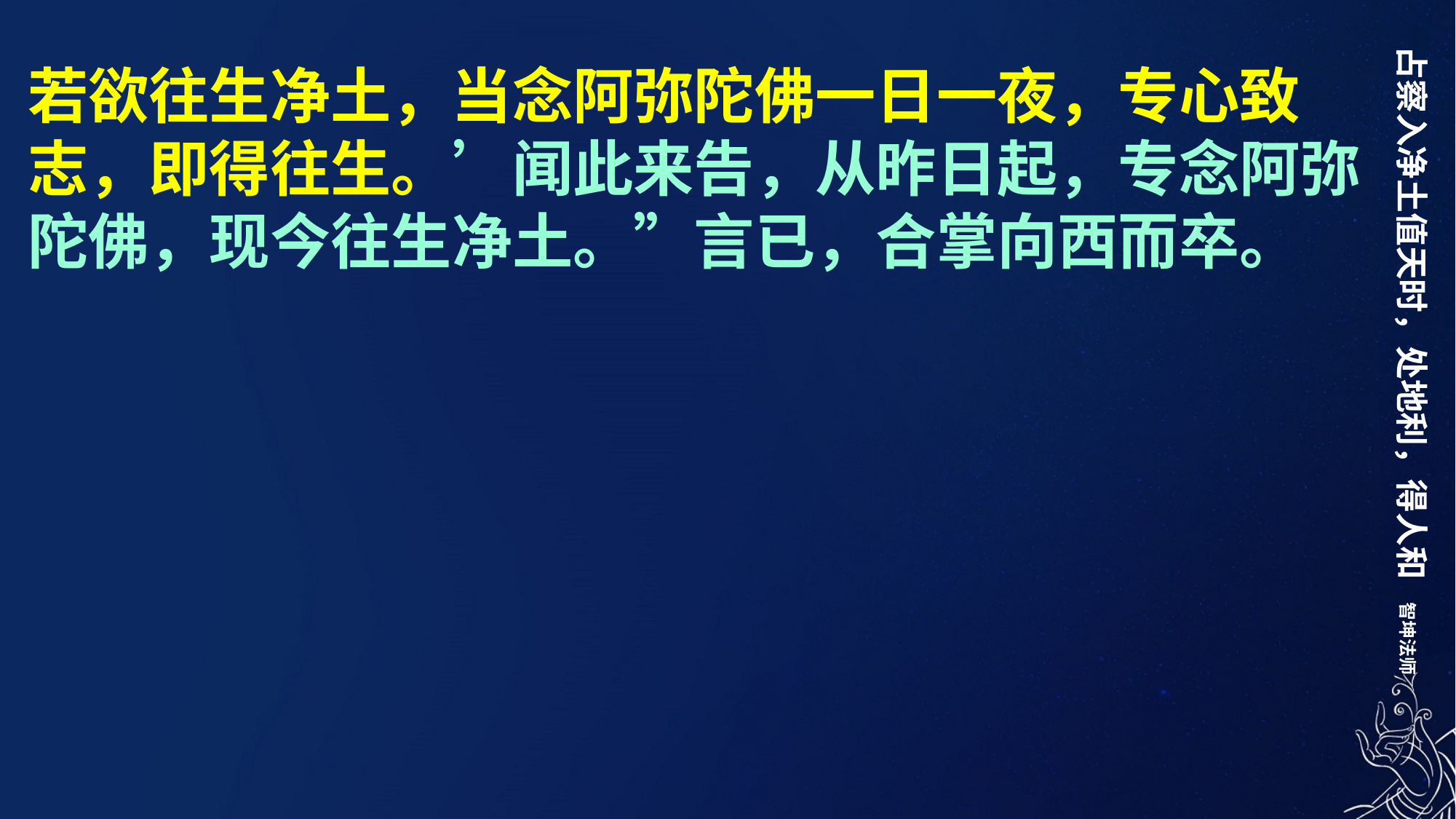

若欲往生净土，当念阿弥陀佛一日一夜，专心致志，即得往生。’闻此来告，从昨日起，专念阿弥陀佛，现今往生净土。”言已，合掌向西而卒。